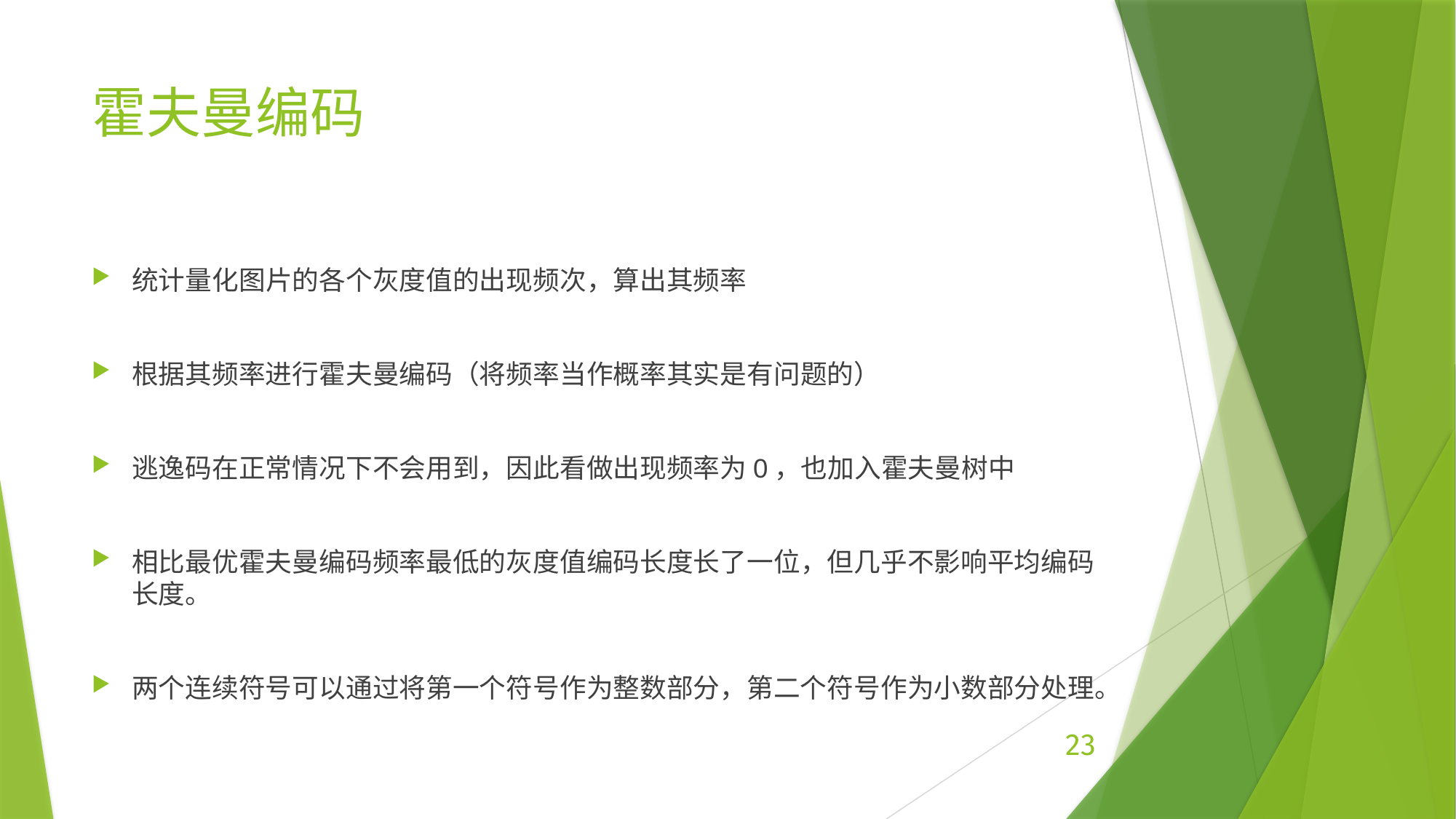

# 霍夫曼编码
统计量化图片的各个灰度值的出现频次，算出其频率

根据其频率进行霍夫曼编码（将频率当作概率其实是有问题的）

逃逸码在正常情况下不会用到，因此看做出现频率为0，也加入霍夫曼树中

相比最优霍夫曼编码频率最低的灰度值编码长度长了一位，但几乎不影响平均编码长度。

两个连续符号可以通过将第一个符号作为整数部分，第二个符号作为小数部分处理。
23